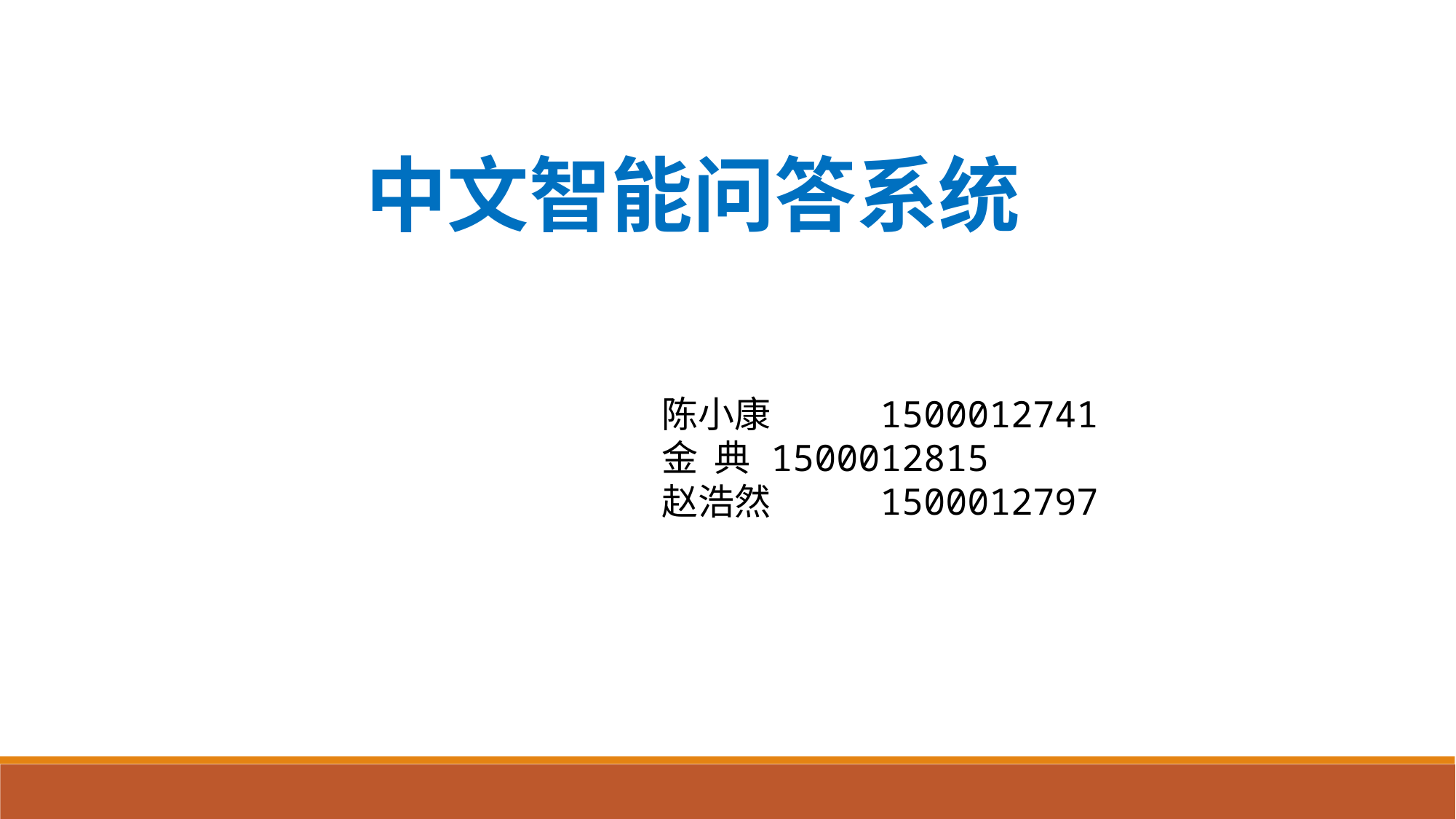

中文智能问答系统
陈小康	1500012741
金  典	1500012815
赵浩然	1500012797